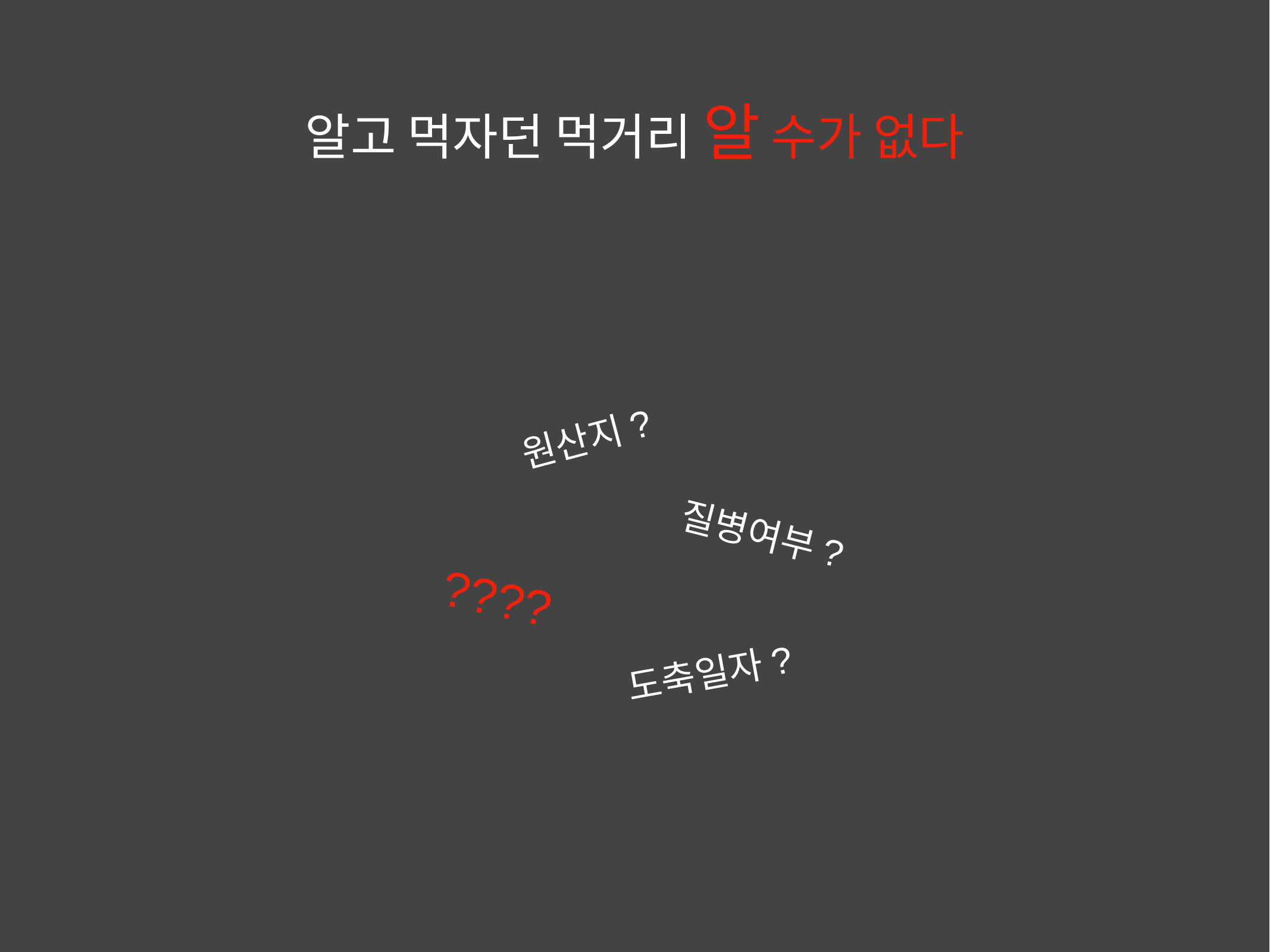

# 알고 먹자던 먹거리 알 수가 없다
원산지?
질병여부?
????
도축일자?